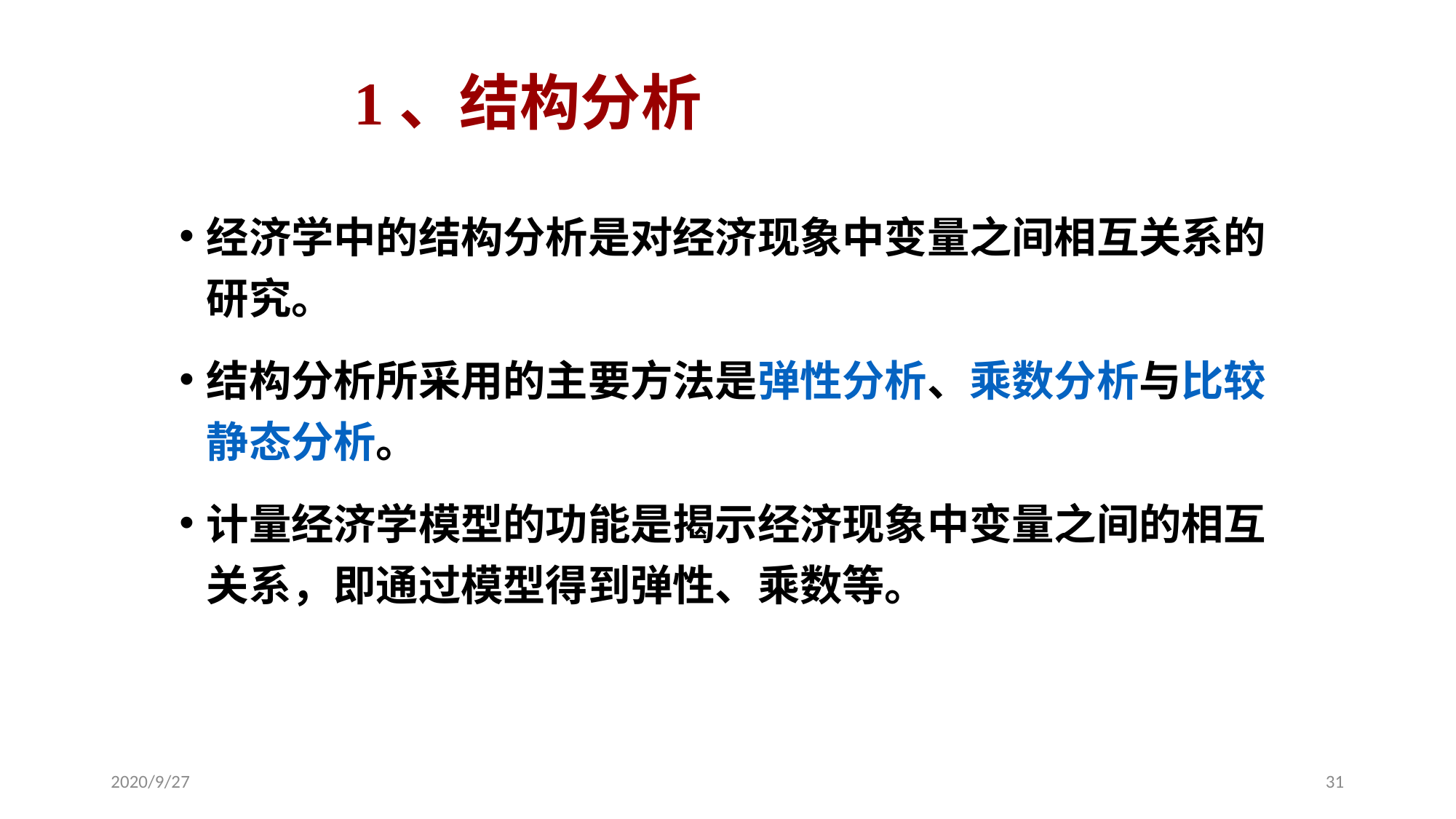

# 1、结构分析
经济学中的结构分析是对经济现象中变量之间相互关系的研究。
结构分析所采用的主要方法是弹性分析、乘数分析与比较静态分析。
计量经济学模型的功能是揭示经济现象中变量之间的相互关系，即通过模型得到弹性、乘数等。
2020/9/27
31